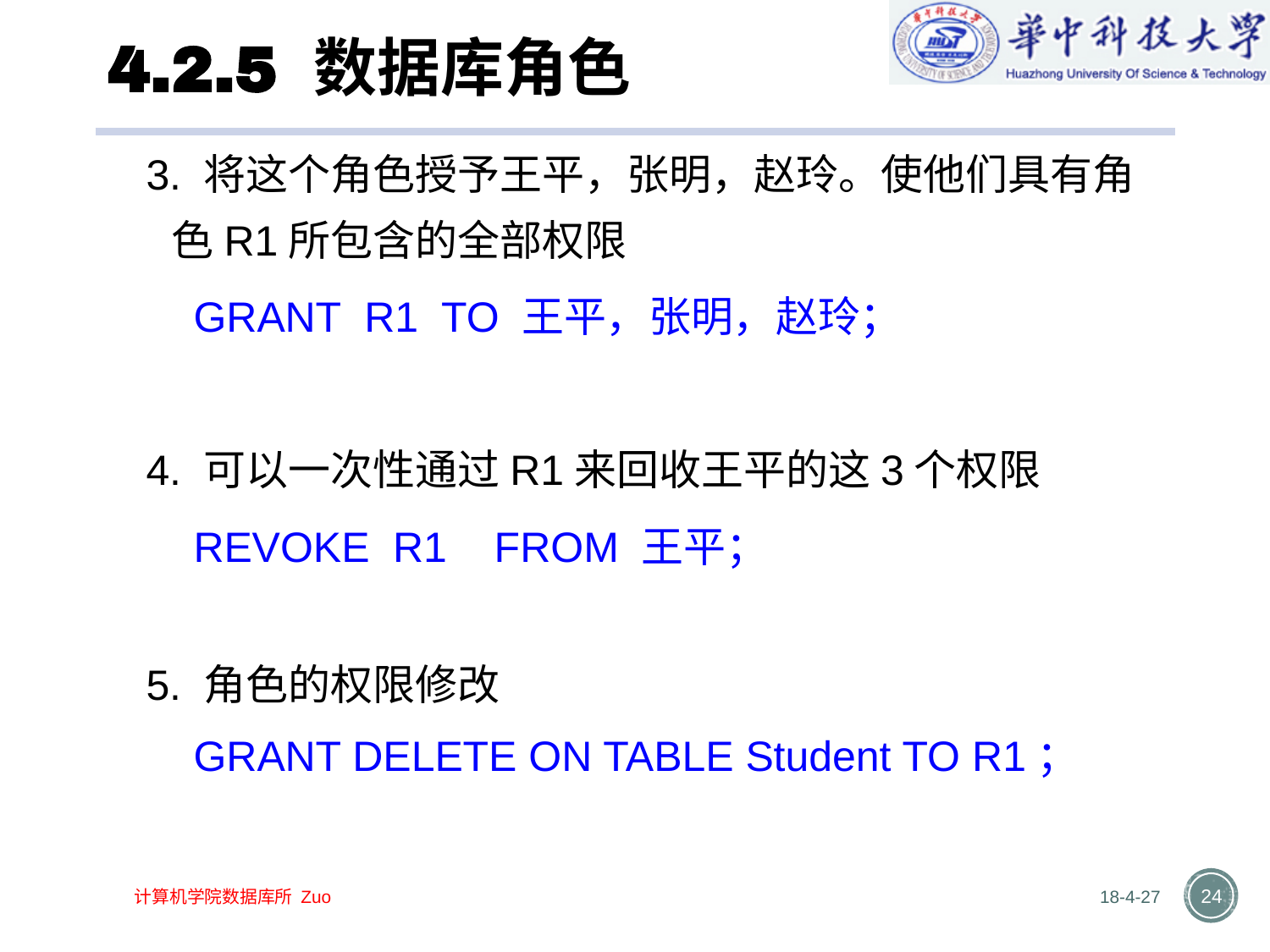

# 4.2.5 数据库角色
3. 将这个角色授予王平，张明，赵玲。使他们具有角色R1所包含的全部权限
    GRANT  R1  TO 王平，张明，赵玲；

4. 可以一次性通过R1来回收王平的这3个权限
    REVOKE  R1    FROM 王平；

5. 角色的权限修改
    GRANT DELETE ON TABLE Student TO R1；

18-4-27
24